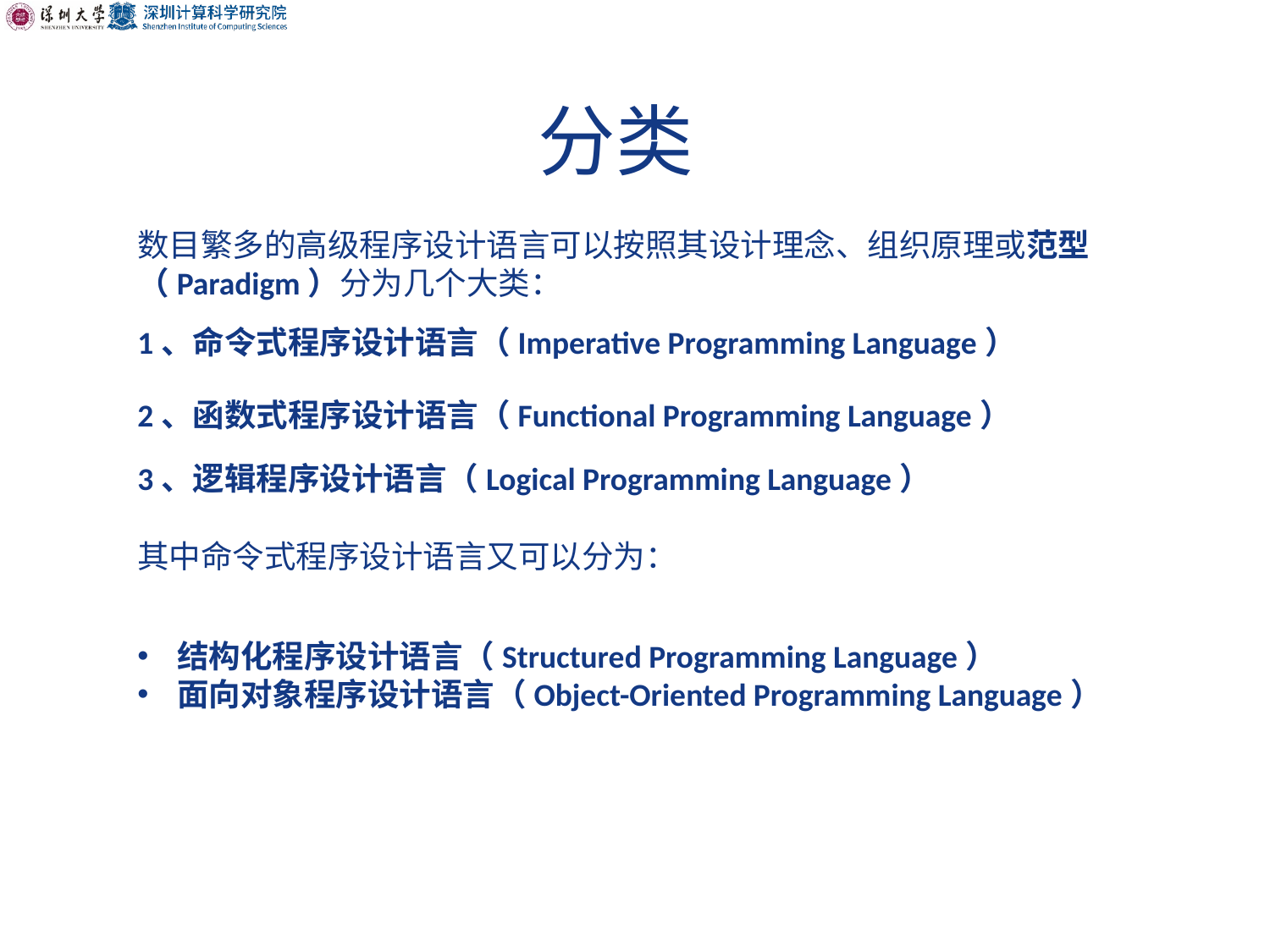

分类
数目繁多的高级程序设计语言可以按照其设计理念、组织原理或范型（Paradigm）分为几个大类：
1、命令式程序设计语言（Imperative Programming Language）
2、函数式程序设计语言（Functional Programming Language）
3、逻辑程序设计语言（Logical Programming Language）
其中命令式程序设计语言又可以分为：
结构化程序设计语言（Structured Programming Language）
面向对象程序设计语言（Object-Oriented Programming Language）